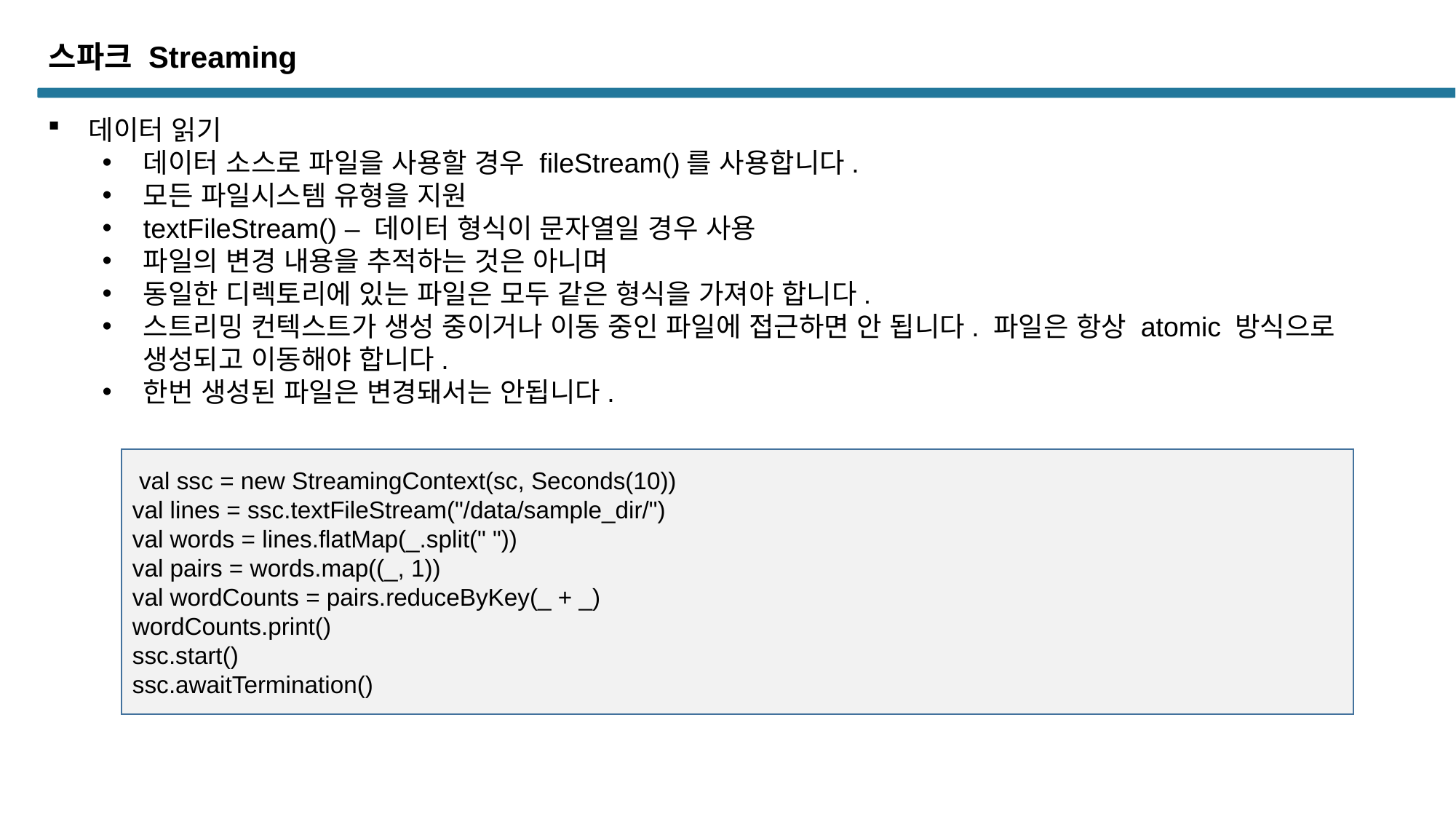

스파크 Streaming
데이터 읽기
데이터 소스로 파일을 사용할 경우 fileStream()를 사용합니다.
모든 파일시스템 유형을 지원
textFileStream() – 데이터 형식이 문자열일 경우 사용
파일의 변경 내용을 추적하는 것은 아니며
동일한 디렉토리에 있는 파일은 모두 같은 형식을 가져야 합니다.
스트리밍 컨텍스트가 생성 중이거나 이동 중인 파일에 접근하면 안 됩니다. 파일은 항상 atomic 방식으로 생성되고 이동해야 합니다.
한번 생성된 파일은 변경돼서는 안됩니다.
 val ssc = new StreamingContext(sc, Seconds(10))
val lines = ssc.textFileStream("/data/sample_dir/")
val words = lines.flatMap(_.split(" "))
val pairs = words.map((_, 1))
val wordCounts = pairs.reduceByKey(_ + _)
wordCounts.print()
ssc.start()
ssc.awaitTermination()